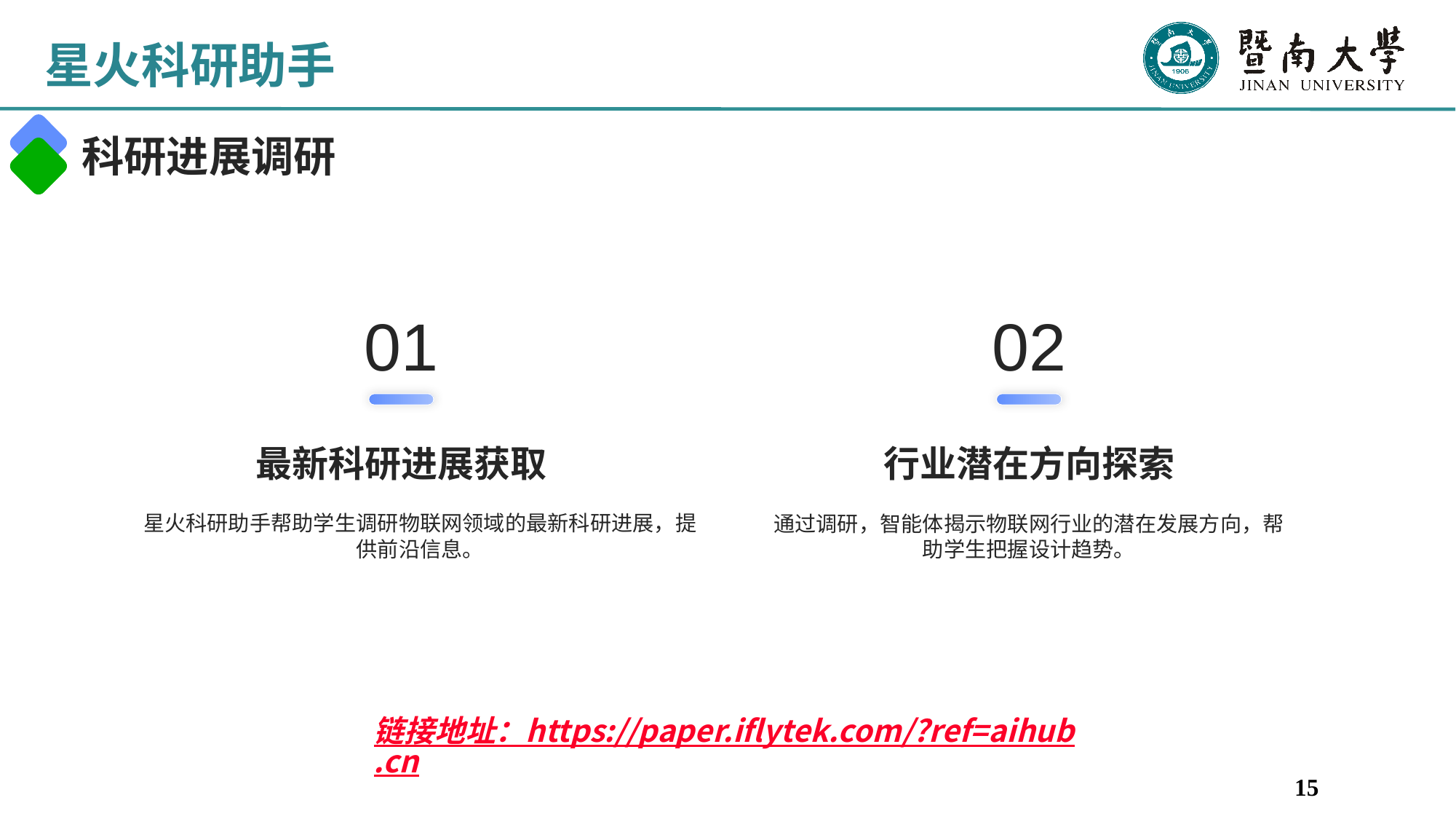

# 星火科研助手

科研进展调研
01
02

最新科研进展获取
行业潜在方向探索
星火科研助手帮助学生调研物联网领域的最新科研进展，提供前沿信息。
通过调研，智能体揭示物联网行业的潜在发展方向，帮助学生把握设计趋势。
链接地址：https://paper.iflytek.com/?ref=aihub.cn